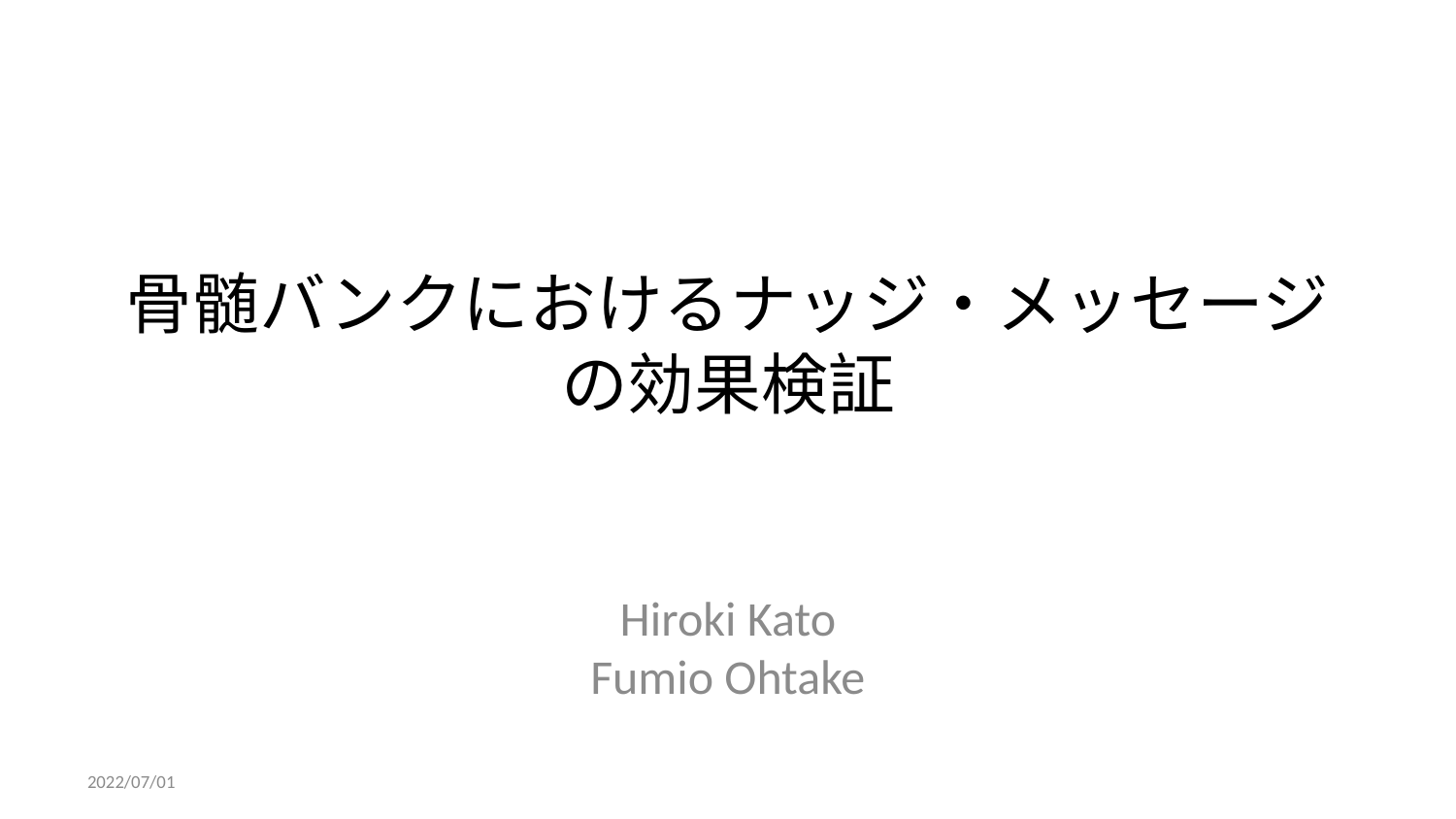

# 骨髄バンクにおけるナッジ・メッセージの効果検証
Hiroki Kato
Fumio Ohtake
2022/07/01